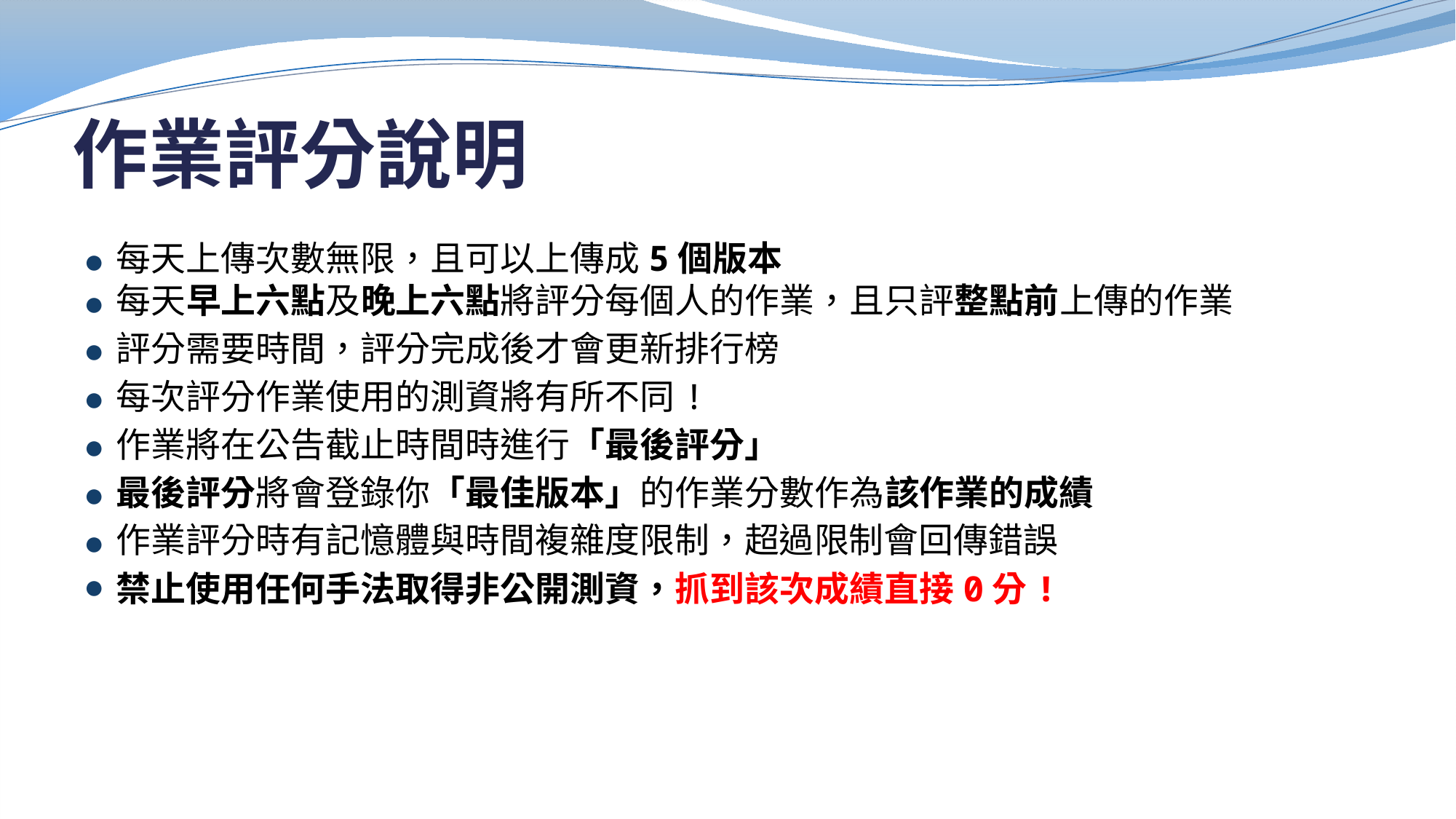

# 作業評分說明
每天上傳次數無限，且可以上傳成5個版本
每天早上六點及晚上六點將評分每個人的作業，且只評整點前上傳的作業
評分需要時間，評分完成後才會更新排行榜
每次評分作業使用的測資將有所不同!
作業將在公告截止時間時進行「最後評分」
最後評分將會登錄你「最佳版本」的作業分數作為該作業的成績
作業評分時有記憶體與時間複雜度限制，超過限制會回傳錯誤
禁止使用任何手法取得非公開測資，抓到該次成績直接0分!